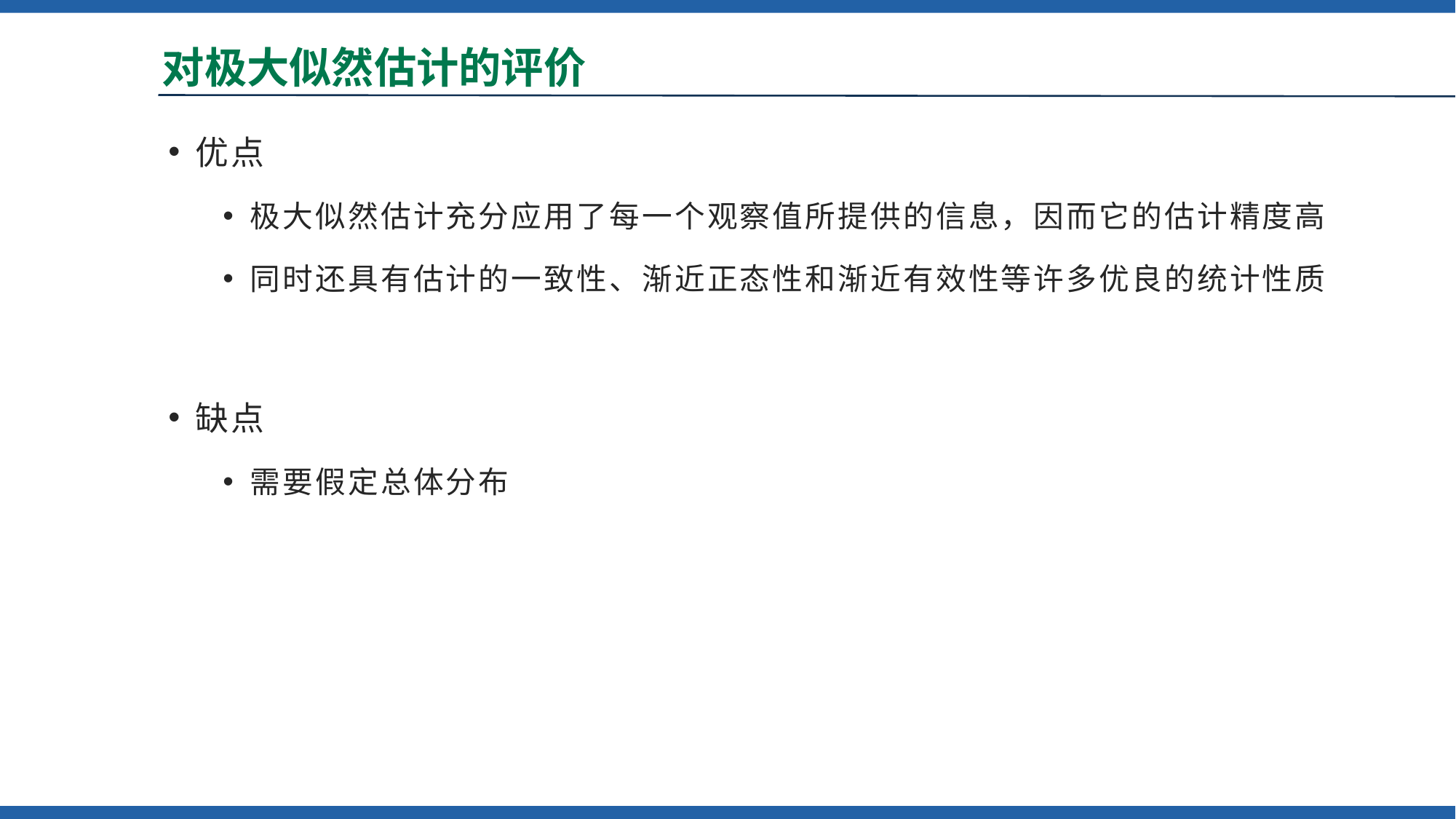

# 对极大似然估计的评价
优点
极大似然估计充分应用了每一个观察值所提供的信息，因而它的估计精度高
同时还具有估计的一致性、渐近正态性和渐近有效性等许多优良的统计性质

缺点
需要假定总体分布